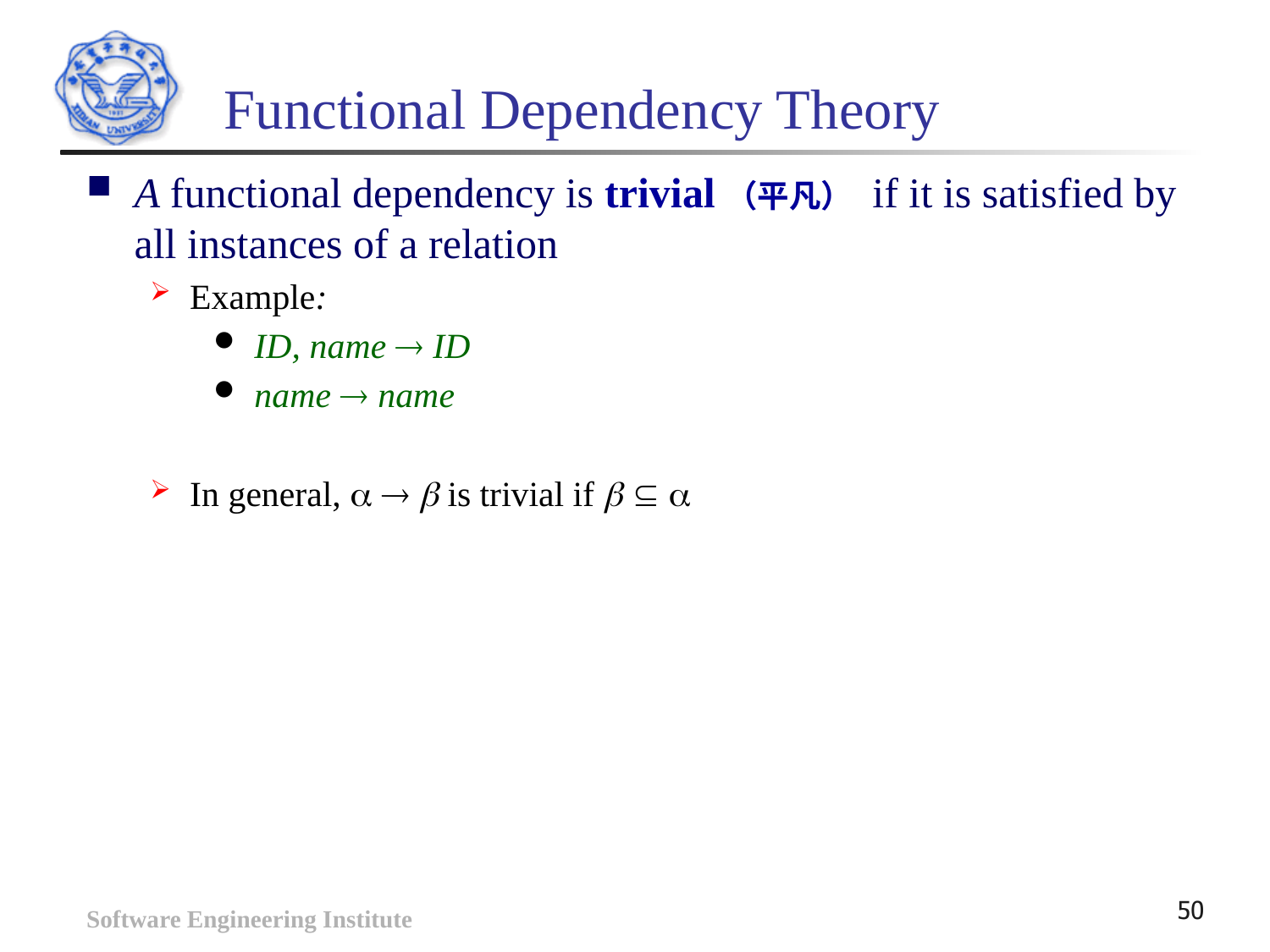

# Functional Dependency Theory
A functional dependency is trivial（平凡） if it is satisfied by all instances of a relation
Example:
 ID, name → ID
 name → name

In general, α → β is trivial if β ⊆ α

Software Engineering Institute
50